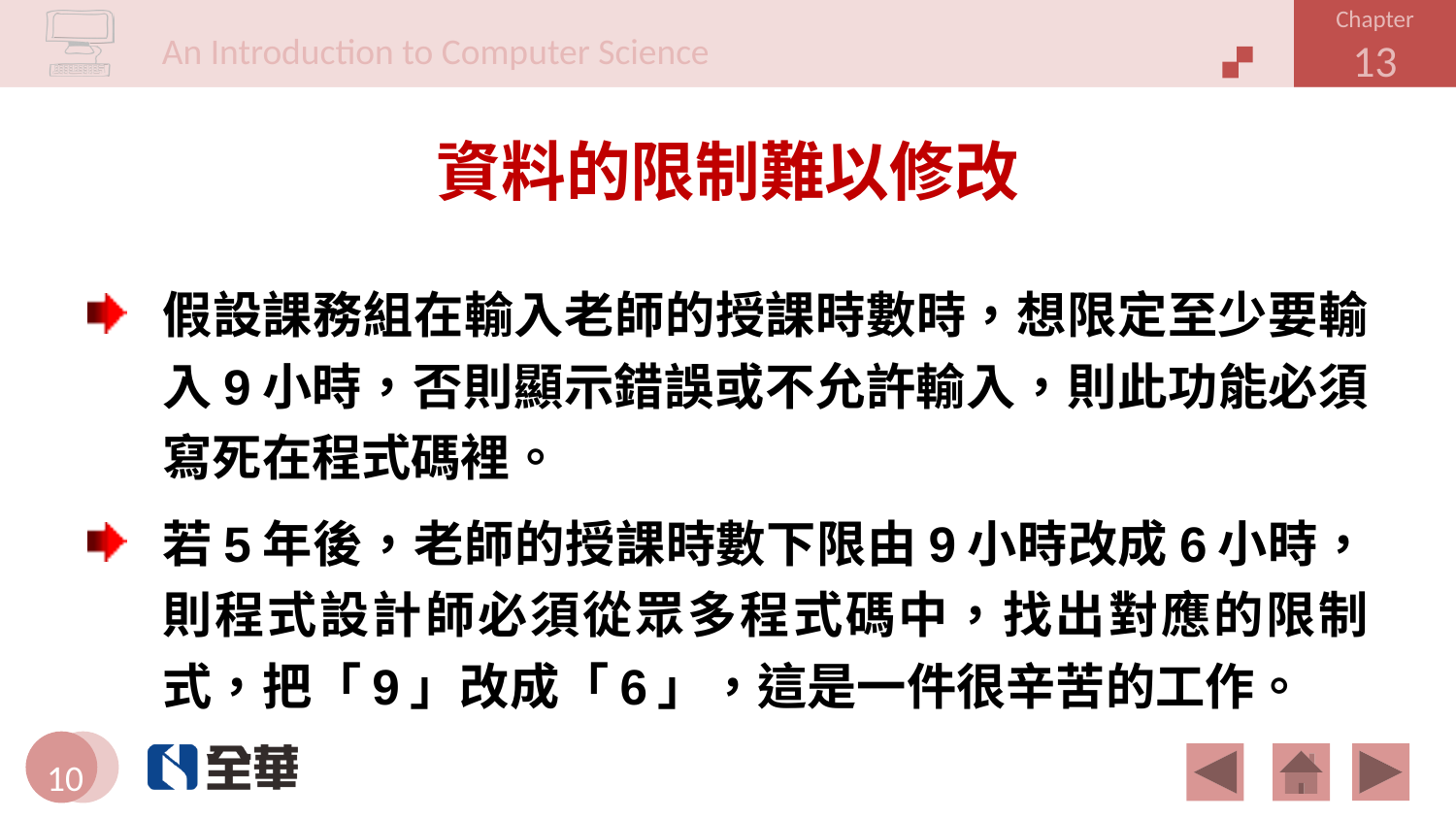

# 資料的限制難以修改
假設課務組在輸入老師的授課時數時，想限定至少要輸入9小時，否則顯示錯誤或不允許輸入，則此功能必須寫死在程式碼裡。
若5年後，老師的授課時數下限由9小時改成6小時，則程式設計師必須從眾多程式碼中，找出對應的限制式，把「9」改成「6」，這是一件很辛苦的工作。